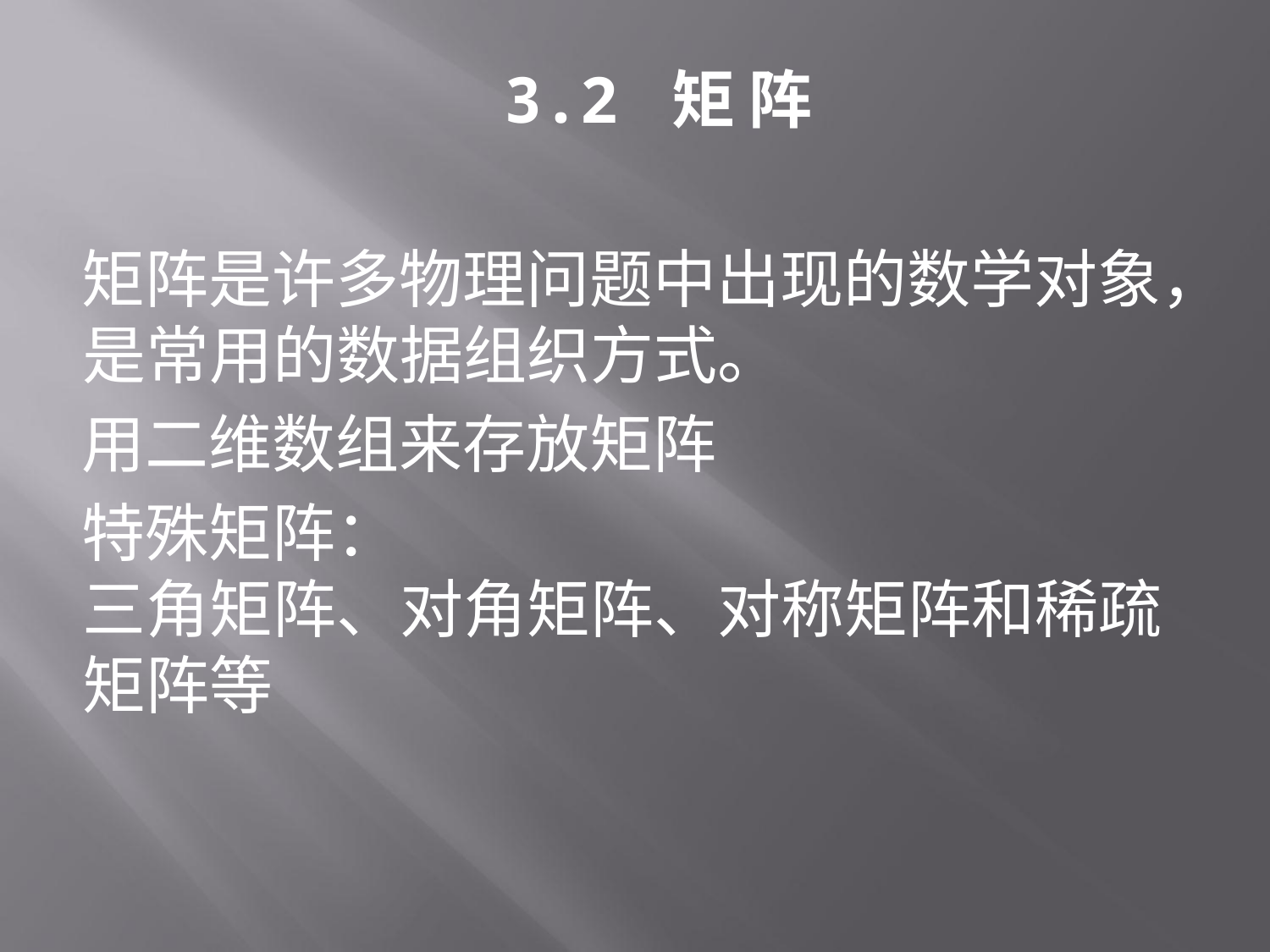

3.2 矩 阵

矩阵是许多物理问题中出现的数学对象，是常用的数据组织方式。
用二维数组来存放矩阵
特殊矩阵：
三角矩阵、对角矩阵、对称矩阵和稀疏矩阵等